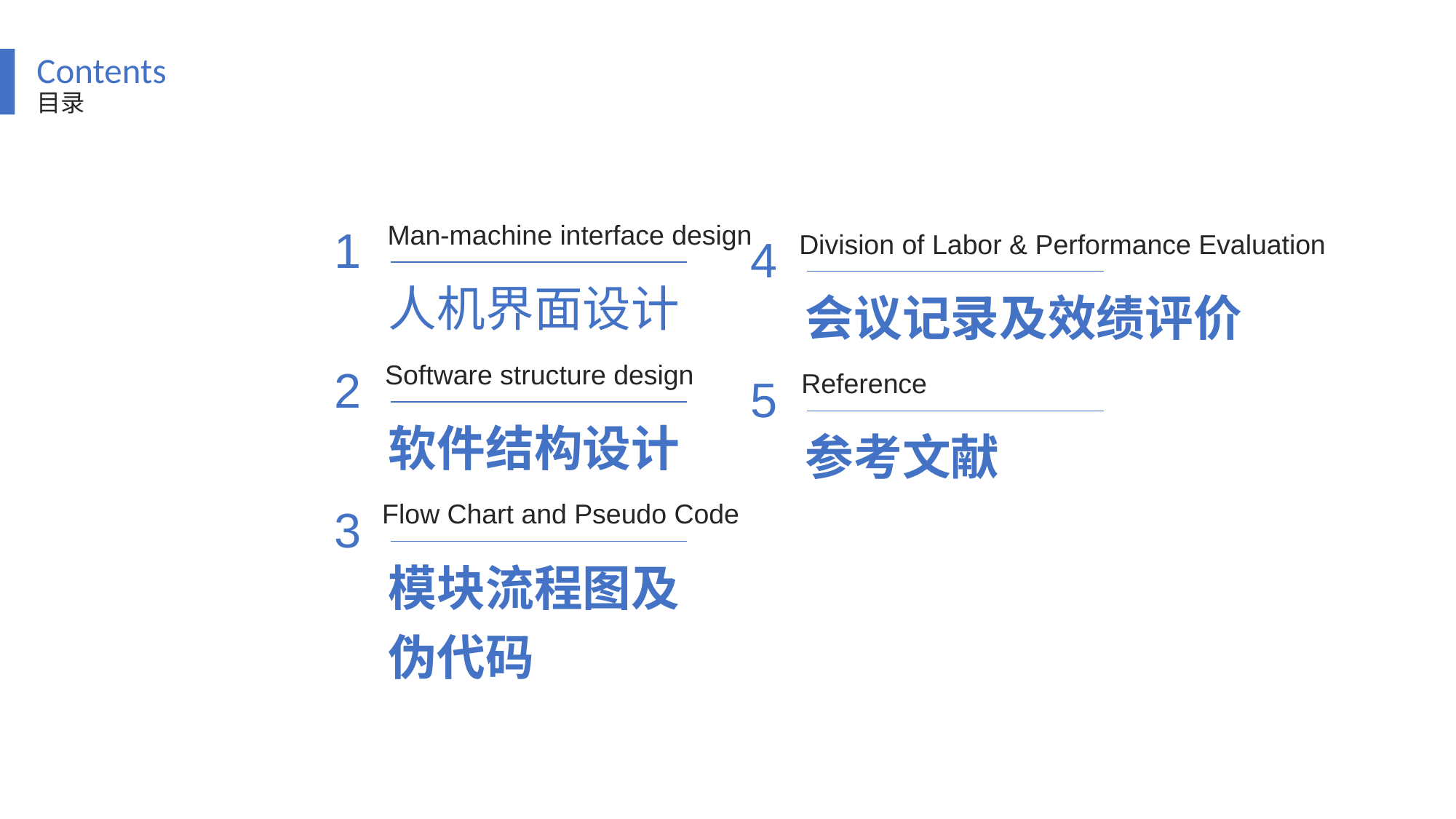

Contents
目录
1
Man-machine interface design
4
Division of Labor & Performance Evaluation
人机界面设计
会议记录及效绩评价
2
Software structure design
5
Reference
软件结构设计
参考文献
3
Flow Chart and Pseudo Code
模块流程图及伪代码